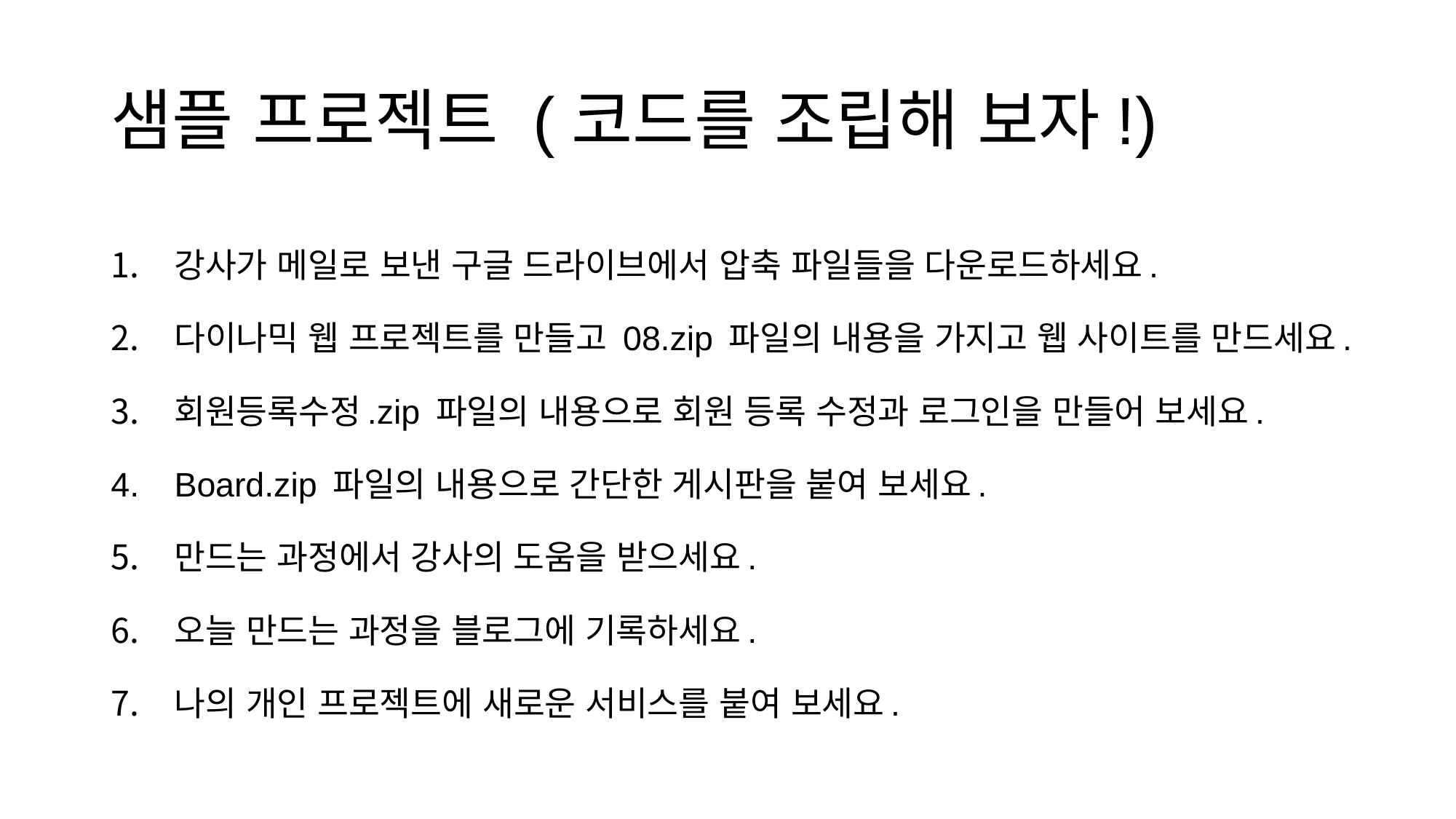

# 샘플 프로젝트 (코드를 조립해 보자!)
강사가 메일로 보낸 구글 드라이브에서 압축 파일들을 다운로드하세요.
다이나믹 웹 프로젝트를 만들고 08.zip 파일의 내용을 가지고 웹 사이트를 만드세요.
회원등록수정.zip 파일의 내용으로 회원 등록 수정과 로그인을 만들어 보세요.
Board.zip 파일의 내용으로 간단한 게시판을 붙여 보세요.
만드는 과정에서 강사의 도움을 받으세요.
오늘 만드는 과정을 블로그에 기록하세요.
나의 개인 프로젝트에 새로운 서비스를 붙여 보세요.